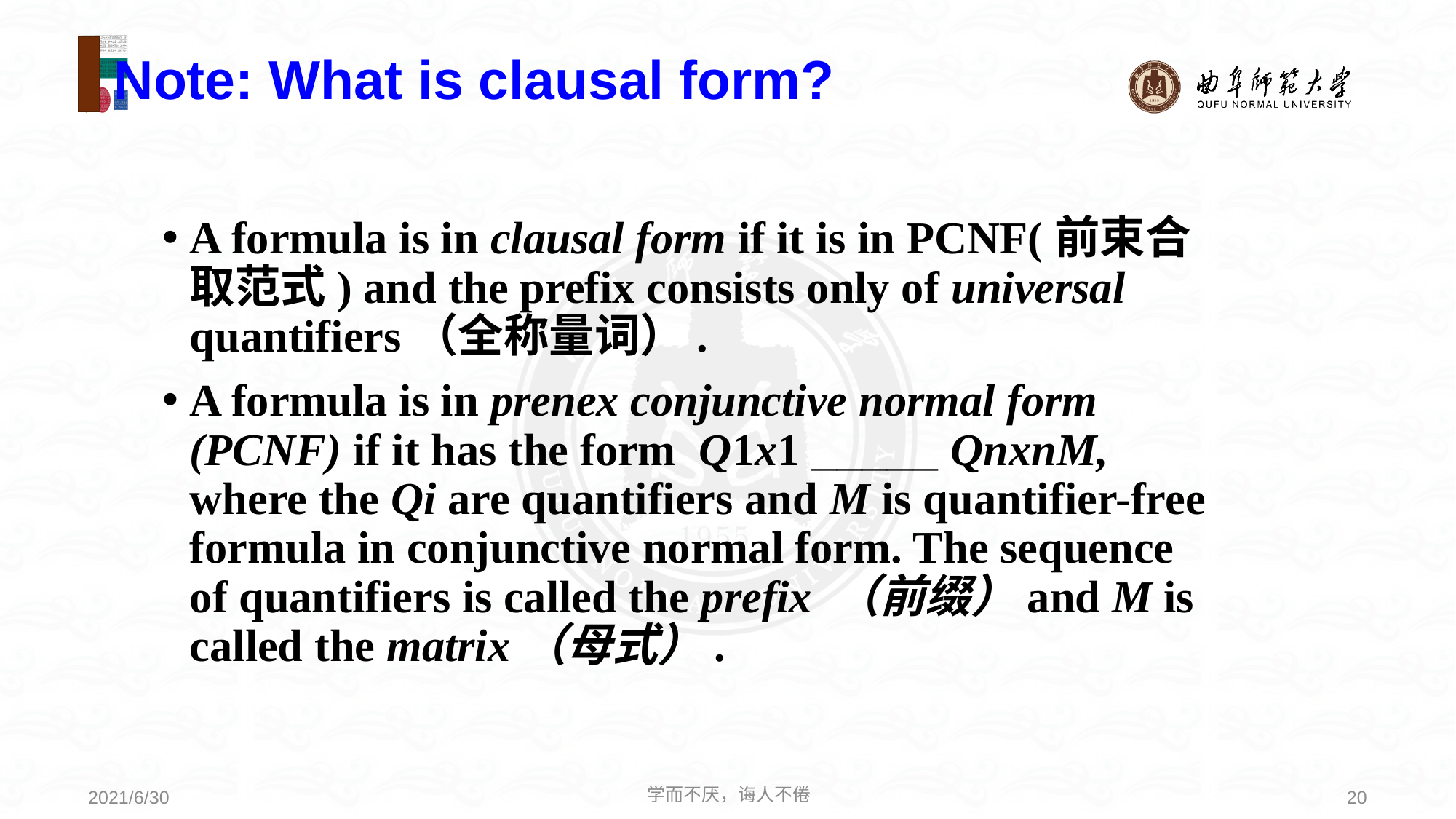

# Note: What is clausal form?
A formula is in clausal form if it is in PCNF(前束合取范式) and the prefix consists only of universal quantifiers（全称量词）.
A formula is in prenex conjunctive normal form (PCNF) if it has the form  Q1x1 _____ QnxnM,  where the Qi are quantifiers and M is quantifier-free formula in conjunctive normal form. The sequence of quantifiers is called the prefix （前缀）and M is called the matrix（母式）.
学而不厌，诲人不倦
20
2021/6/30